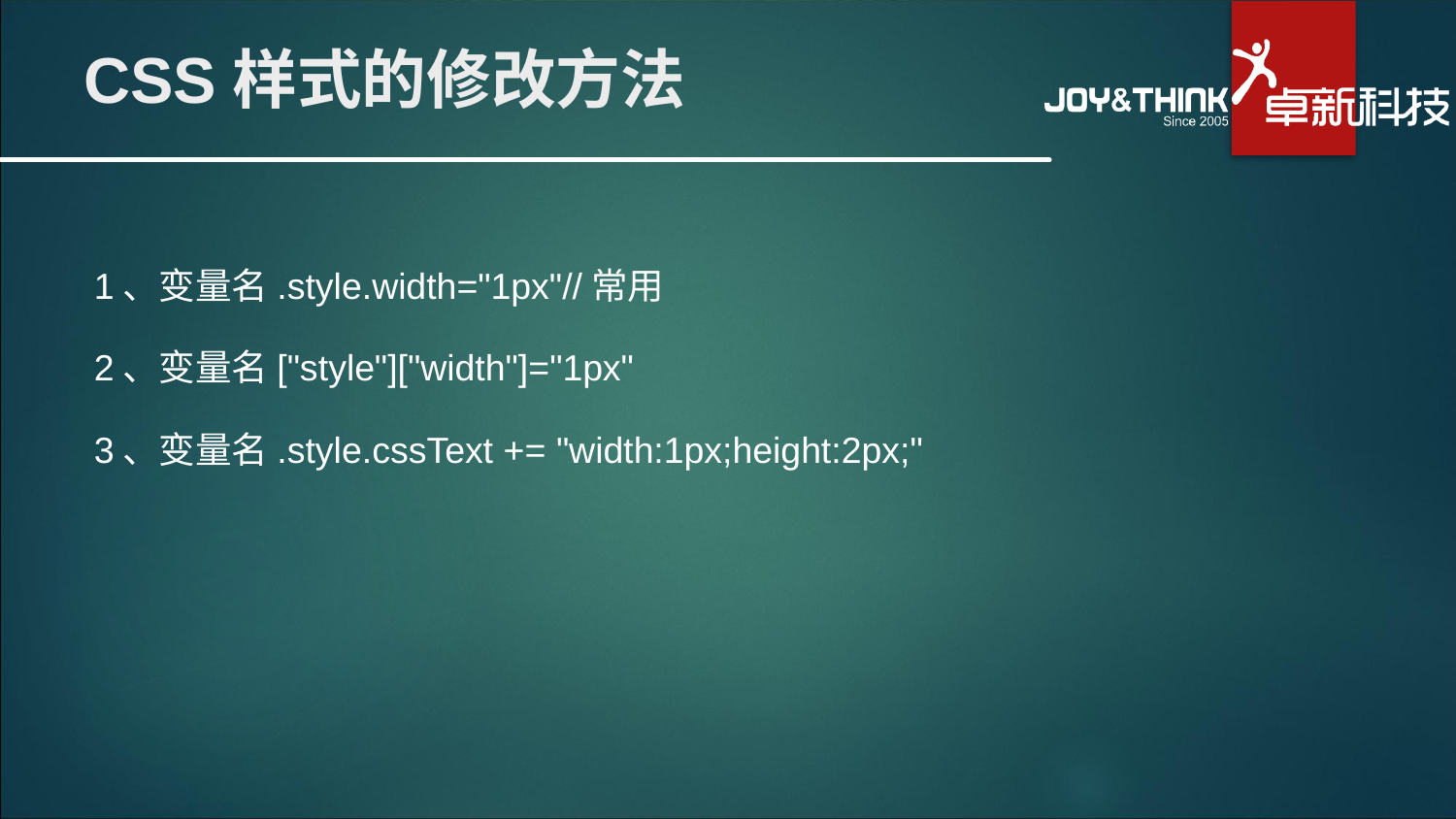

# CSS样式的修改方法
1、变量名.style.width="1px"//常用
2、变量名["style"]["width"]="1px"
3、变量名.style.cssText += "width:1px;height:2px;"